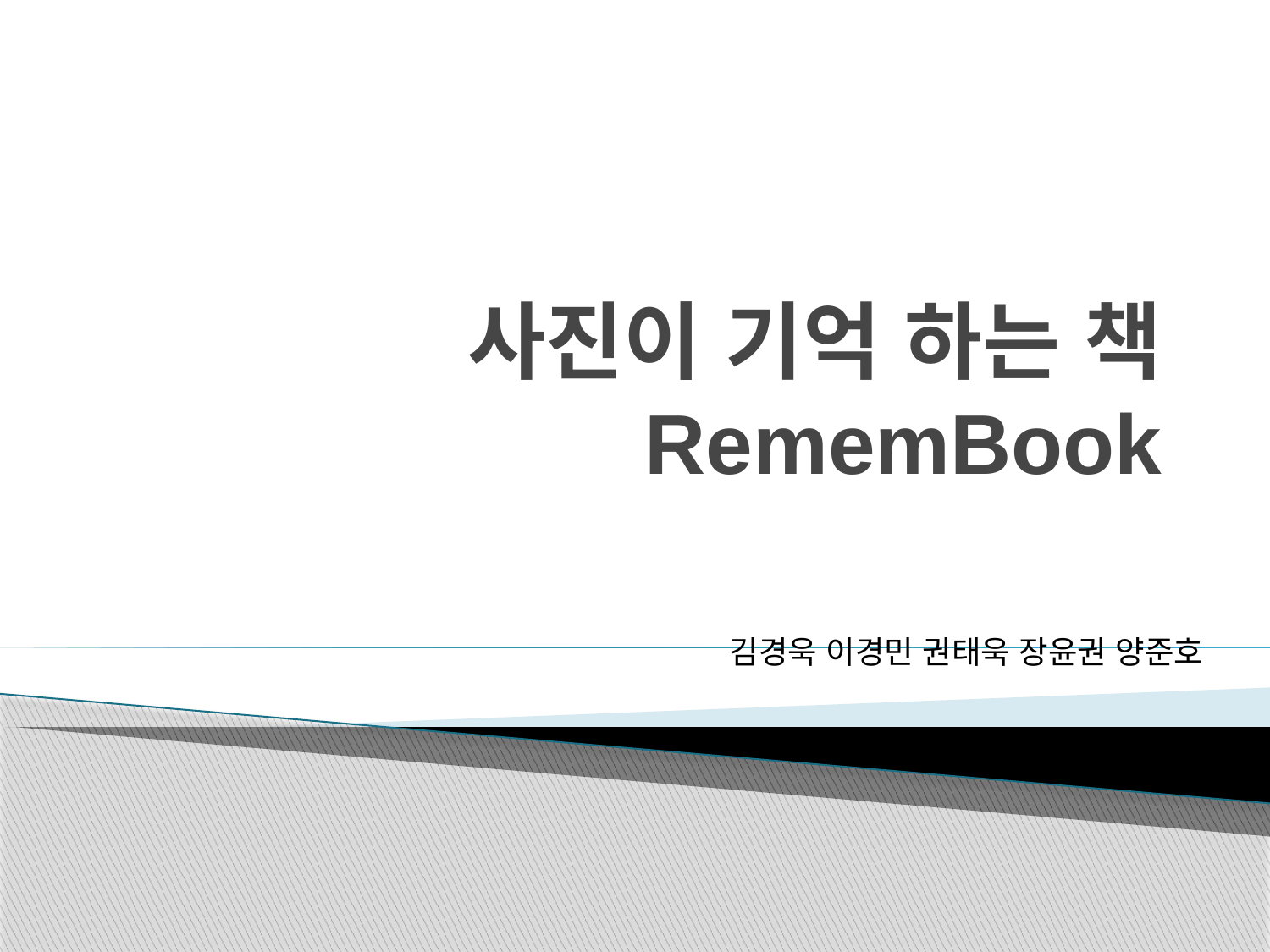

# 사진이 기억 하는 책 RememBook
김경욱 이경민 권태욱 장윤권 양준호